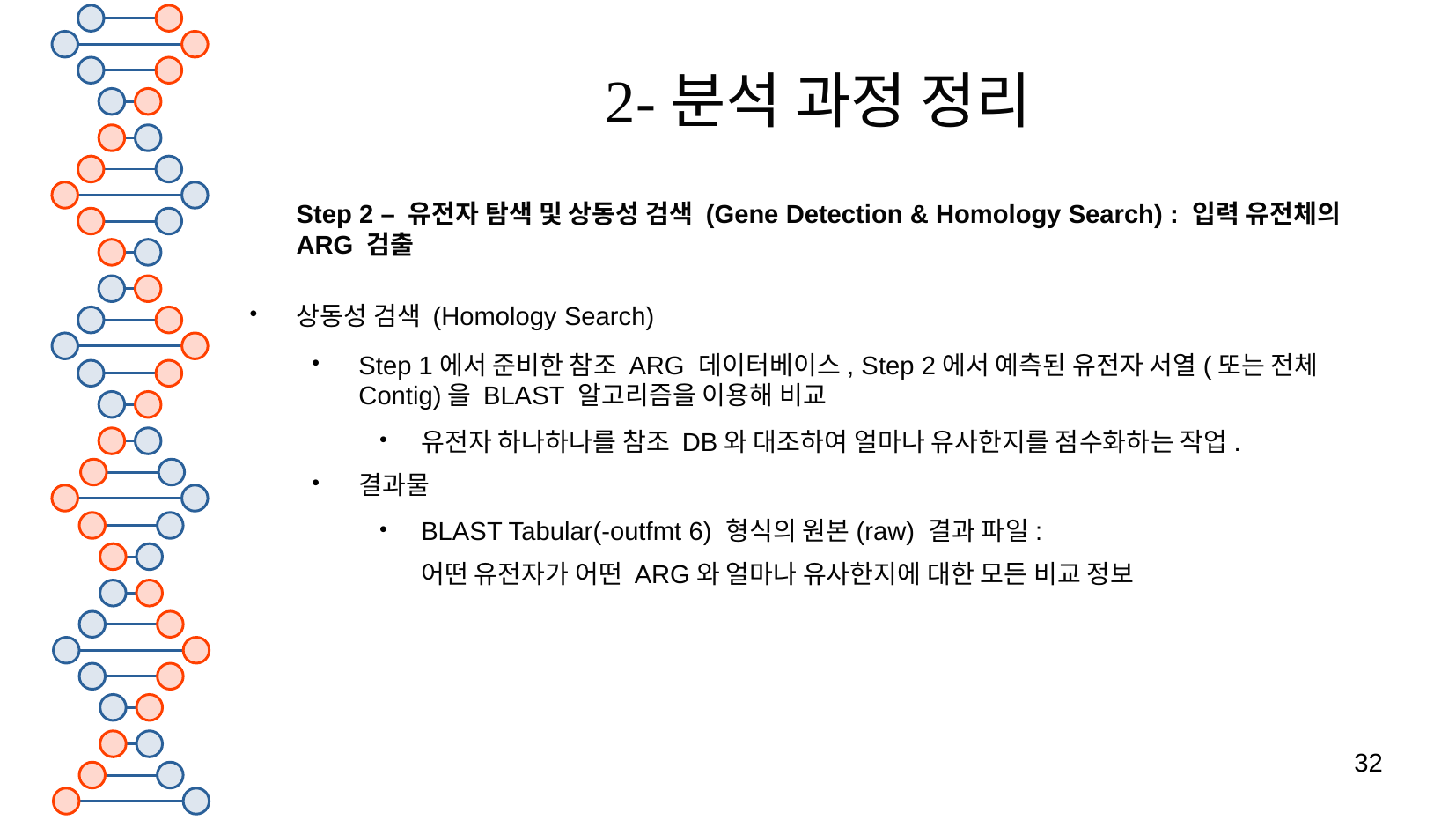

# 2-분석 과정 정리
Step 2 – 유전자 탐색 및 상동성 검색 (Gene Detection & Homology Search) : 입력 유전체의 ARG 검출
상동성 검색 (Homology Search)
Step 1에서 준비한 참조 ARG 데이터베이스, Step 2에서 예측된 유전자 서열(또는 전체 Contig)을 BLAST 알고리즘을 이용해 비교
유전자 하나하나를 참조 DB와 대조하여 얼마나 유사한지를 점수화하는 작업.
결과물
BLAST Tabular(-outfmt 6) 형식의 원본(raw) 결과 파일:
어떤 유전자가 어떤 ARG와 얼마나 유사한지에 대한 모든 비교 정보
32